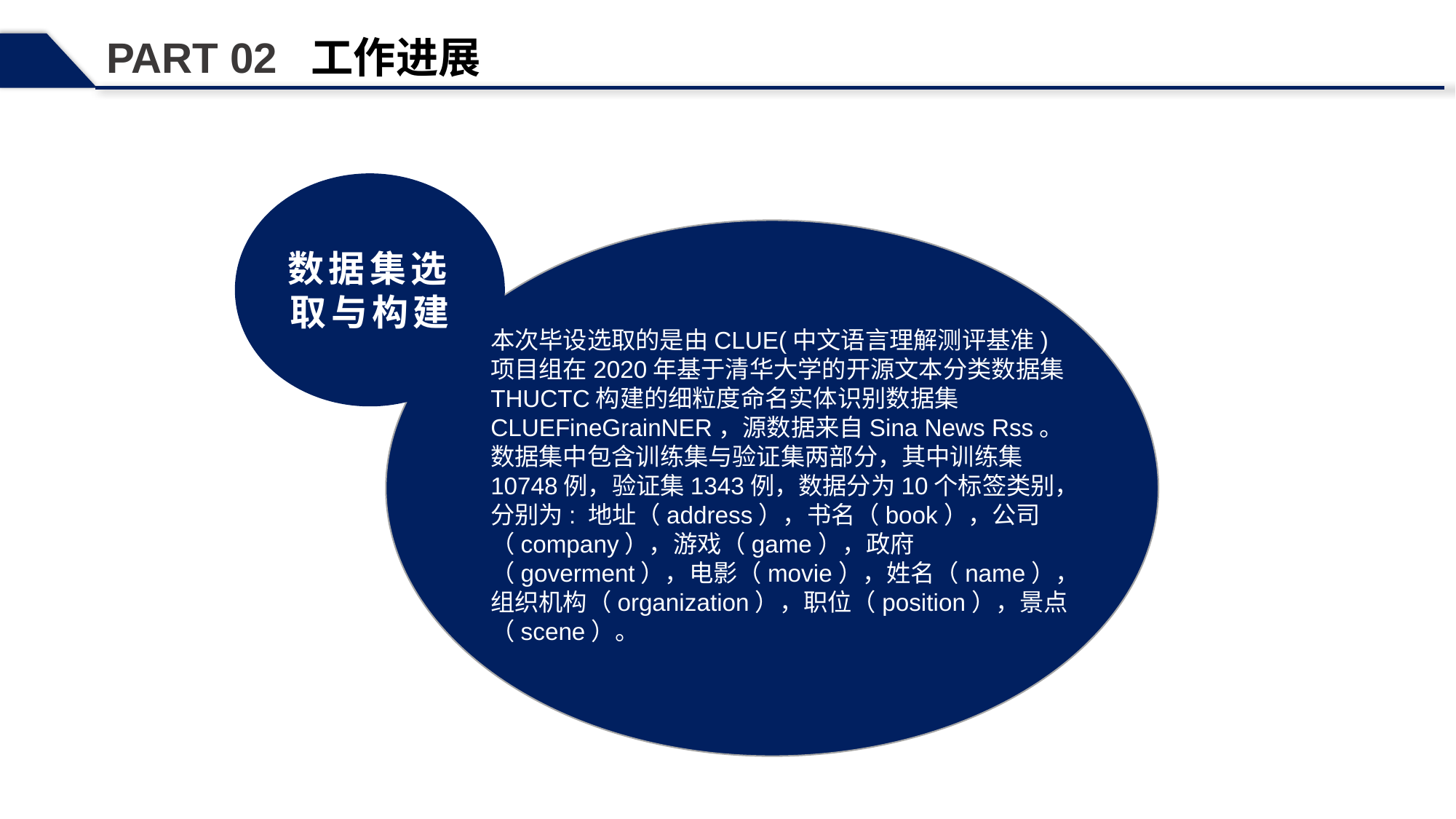

PART 02  工作进展

数据集选取与构建

本次毕设选取的是由CLUE(中文语言理解测评基准)项目组在2020年基于清华大学的开源文本分类数据集THUCTC构建的细粒度命名实体识别数据集CLUEFineGrainNER，源数据来自Sina News Rss。
数据集中包含训练集与验证集两部分，其中训练集10748例，验证集1343例，数据分为10个标签类别，分别为: 地址（address），书名（book），公司（company），游戏（game），政府（goverment），电影（movie），姓名（name），组织机构（organization），职位（position），景点（scene）。